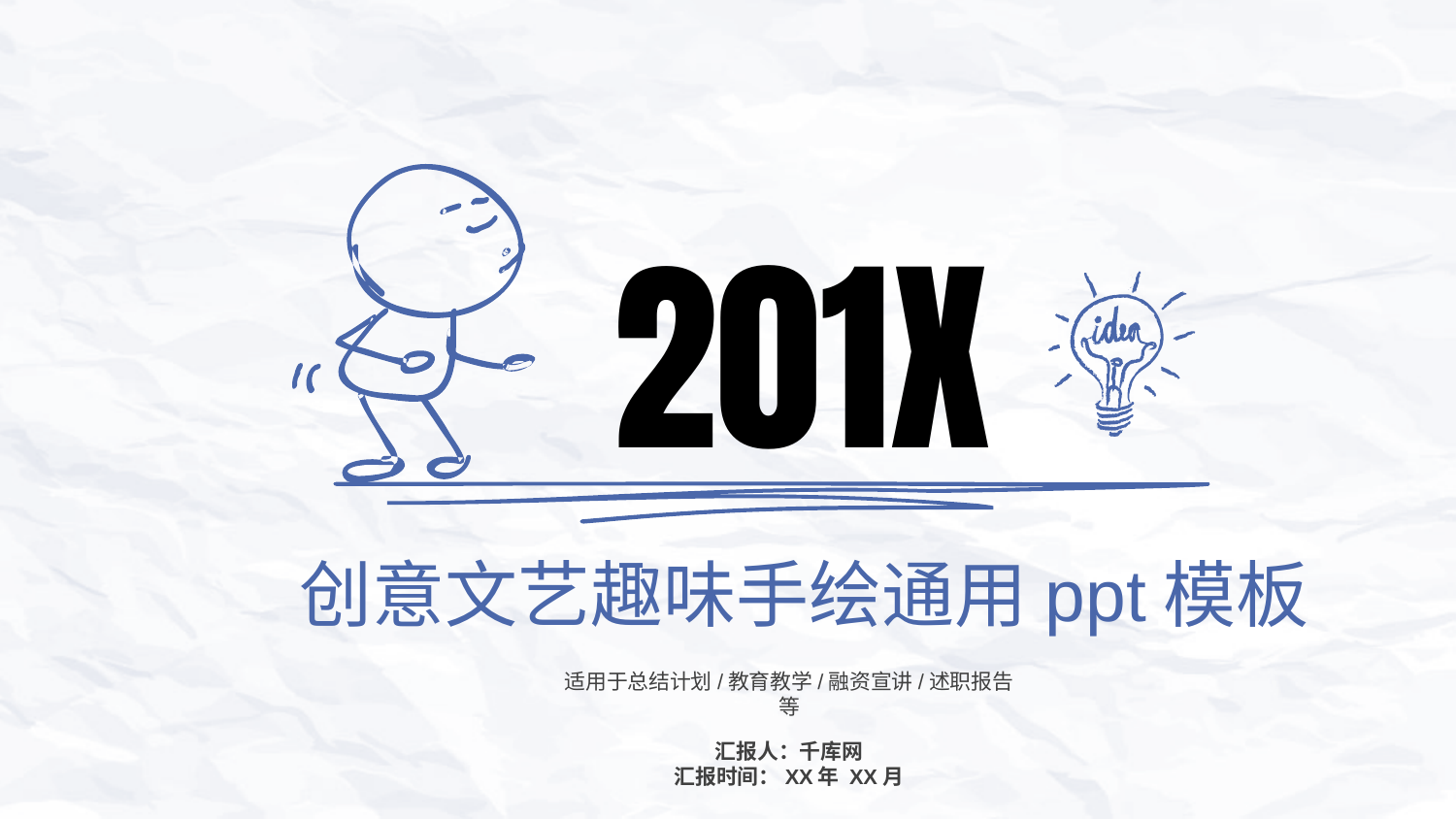

201X

创意文艺趣味手绘通用ppt模板
适用于总结计划/教育教学/融资宣讲/述职报告等
汇报人：千库网
汇报时间：XX年 XX月